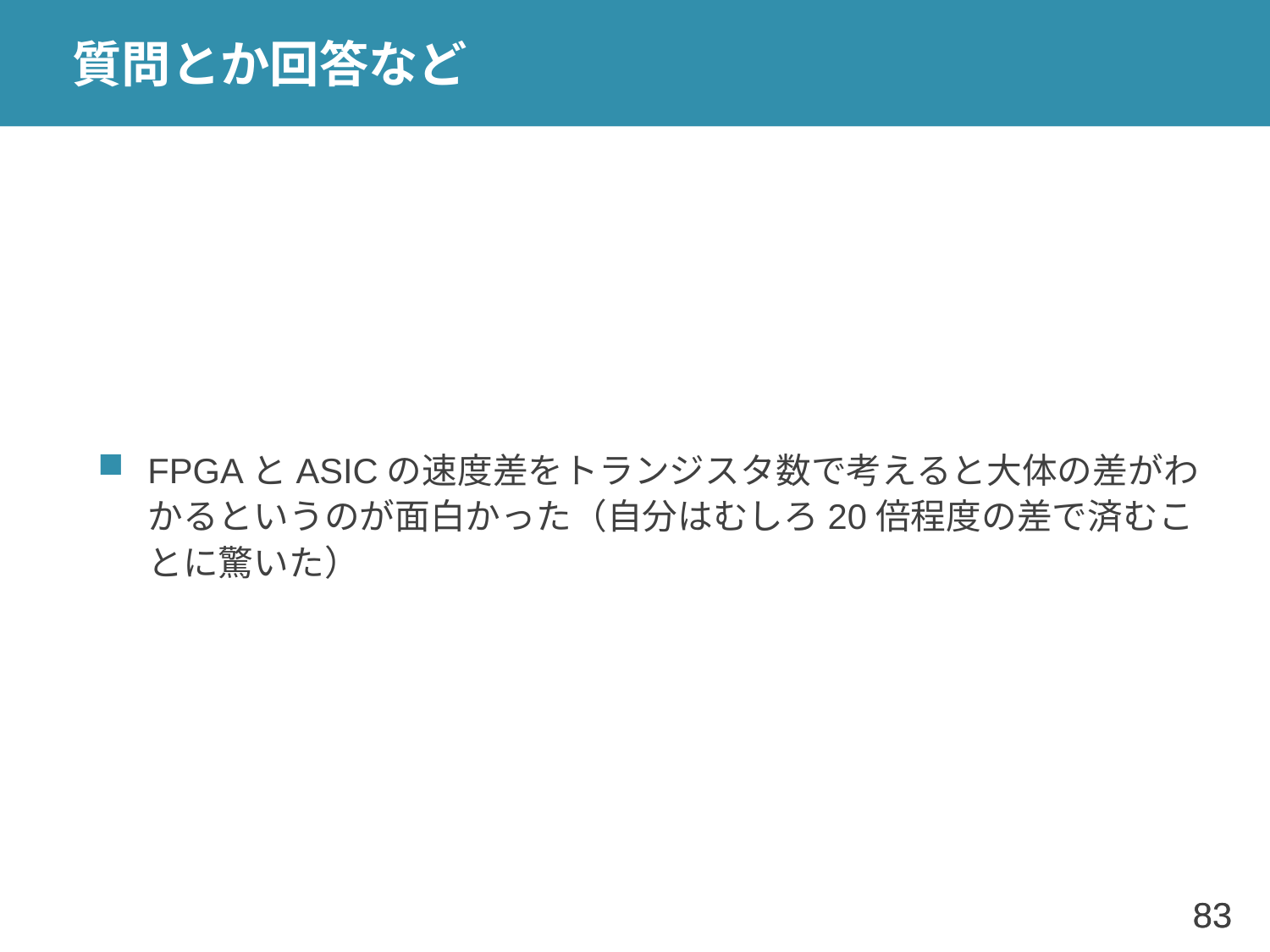

# 質問とか回答など
FPGAとASICの速度差をトランジスタ数で考えると大体の差がわかるというのが面白かった（自分はむしろ20倍程度の差で済むことに驚いた）